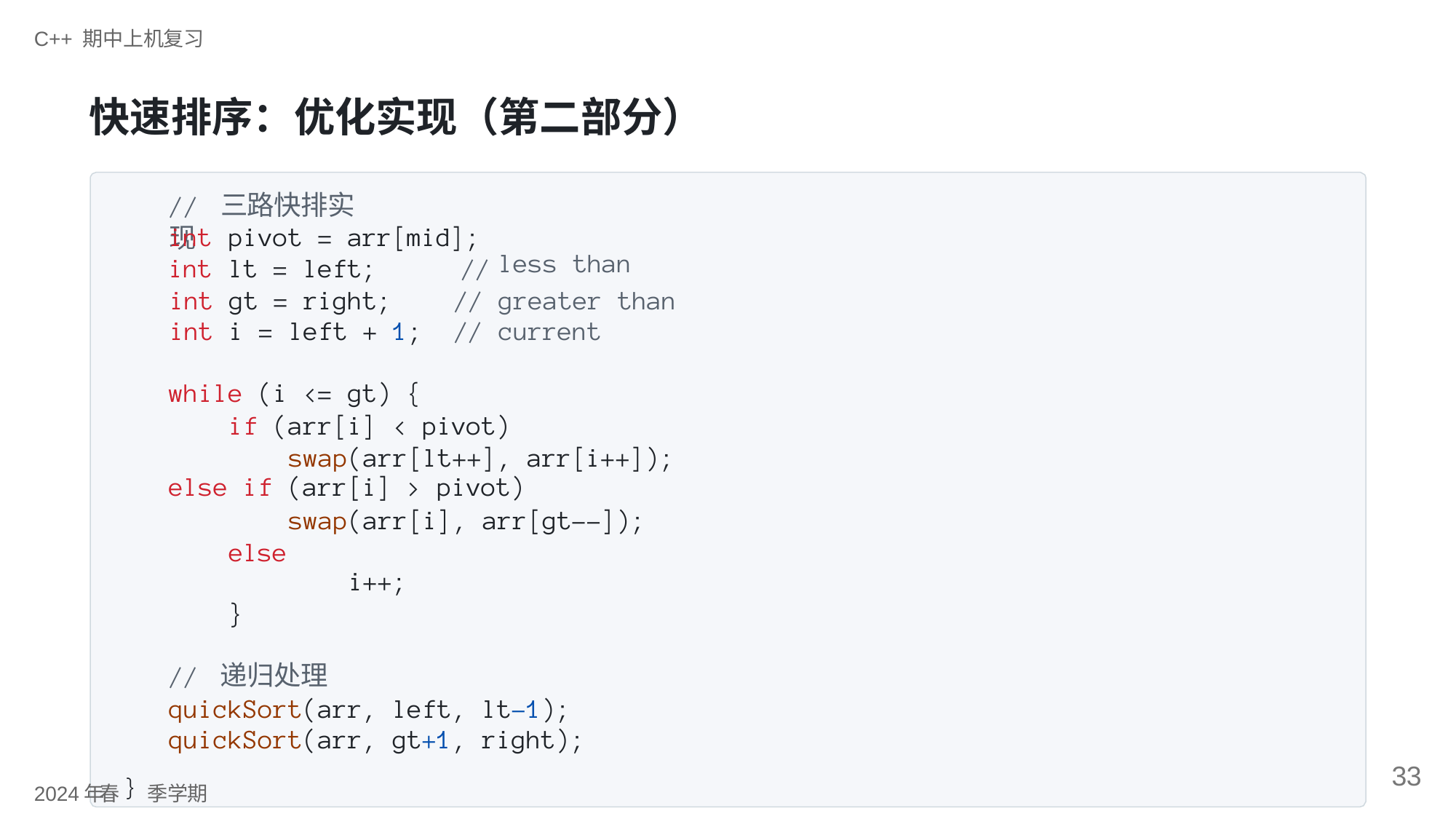

C++ 期中上机复习
# 快速排序：优化实现（第二部分）

// 三路快排实现
| int int | pivot = arr[mid]; lt = left; // | less than |
| --- | --- | --- |
| int | gt = right; // | greater than |
| int | i = left + 1; // | current |
while (i <= gt) {
if (arr[i] < pivot) swap(arr[lt++], arr[i++]);
else if (arr[i] > pivot)
swap(arr[i], arr[gt--]); else
i++;
}
// 递归处理
quickSort(arr, left, lt-1); quickSort(arr, gt+1, right);
2024年春}季学期
33